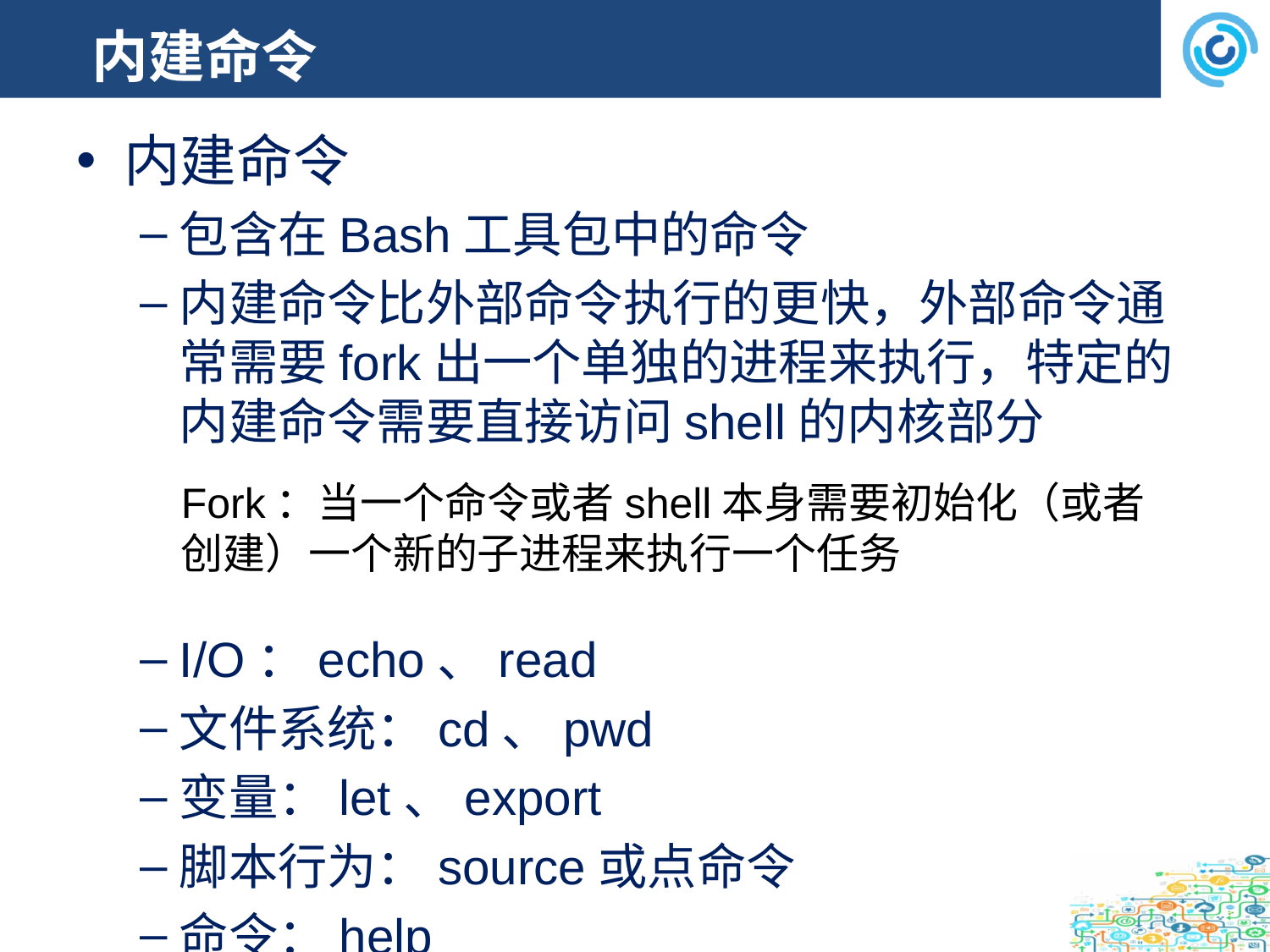

# 内建命令
内建命令
包含在Bash工具包中的命令
内建命令比外部命令执行的更快，外部命令通常需要fork出一个单独的进程来执行，特定的内建命令需要直接访问shell的内核部分

I/O：echo、read
文件系统：cd、pwd
变量：let、export
脚本行为：source或点命令
命令：help
Fork：当一个命令或者shell本身需要初始化（或者创建）一个新的子进程来执行一个任务